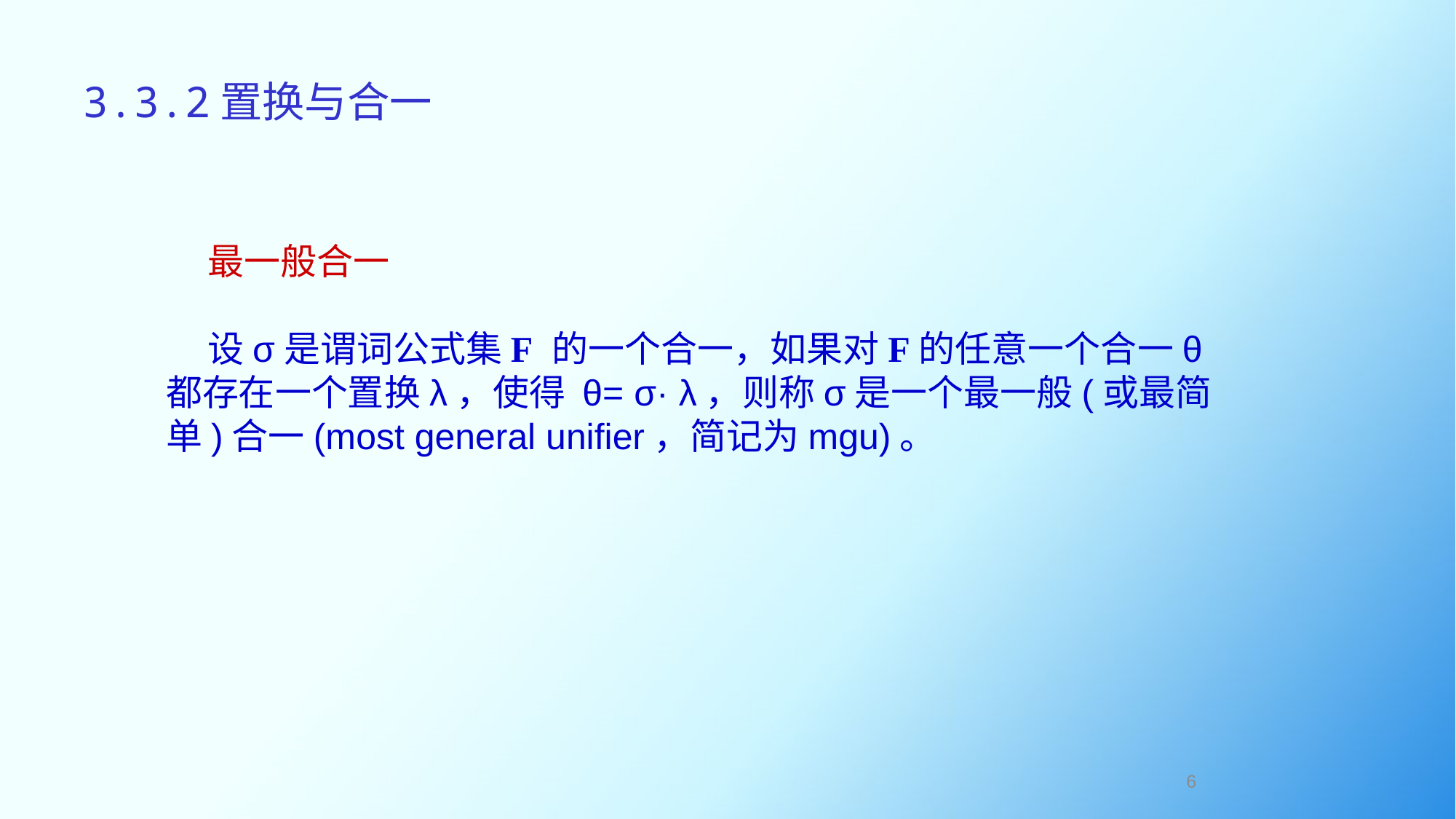

3.3.2置换与合一
    最一般合一

    设σ是谓词公式集F 的一个合一，如果对F的任意一个合一θ都存在一个置换λ，使得 θ= σ· λ，则称σ是一个最一般(或最简单)合一(most general unifier，简记为mgu)。
6